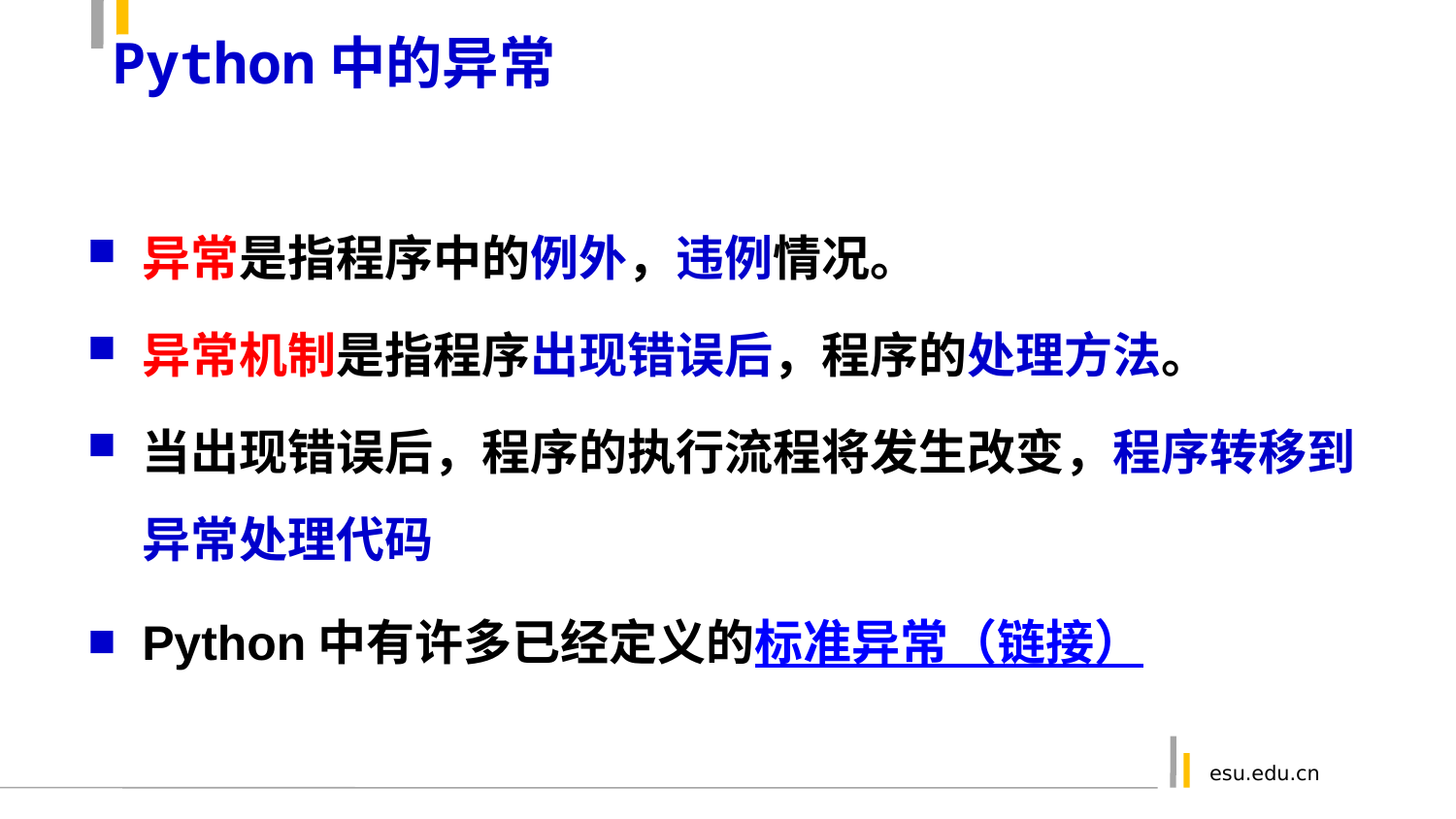

# Python中的异常
异常是指程序中的例外，违例情况。
异常机制是指程序出现错误后，程序的处理方法。
当出现错误后，程序的执行流程将发生改变，程序转移到异常处理代码
Python中有许多已经定义的标准异常（链接）